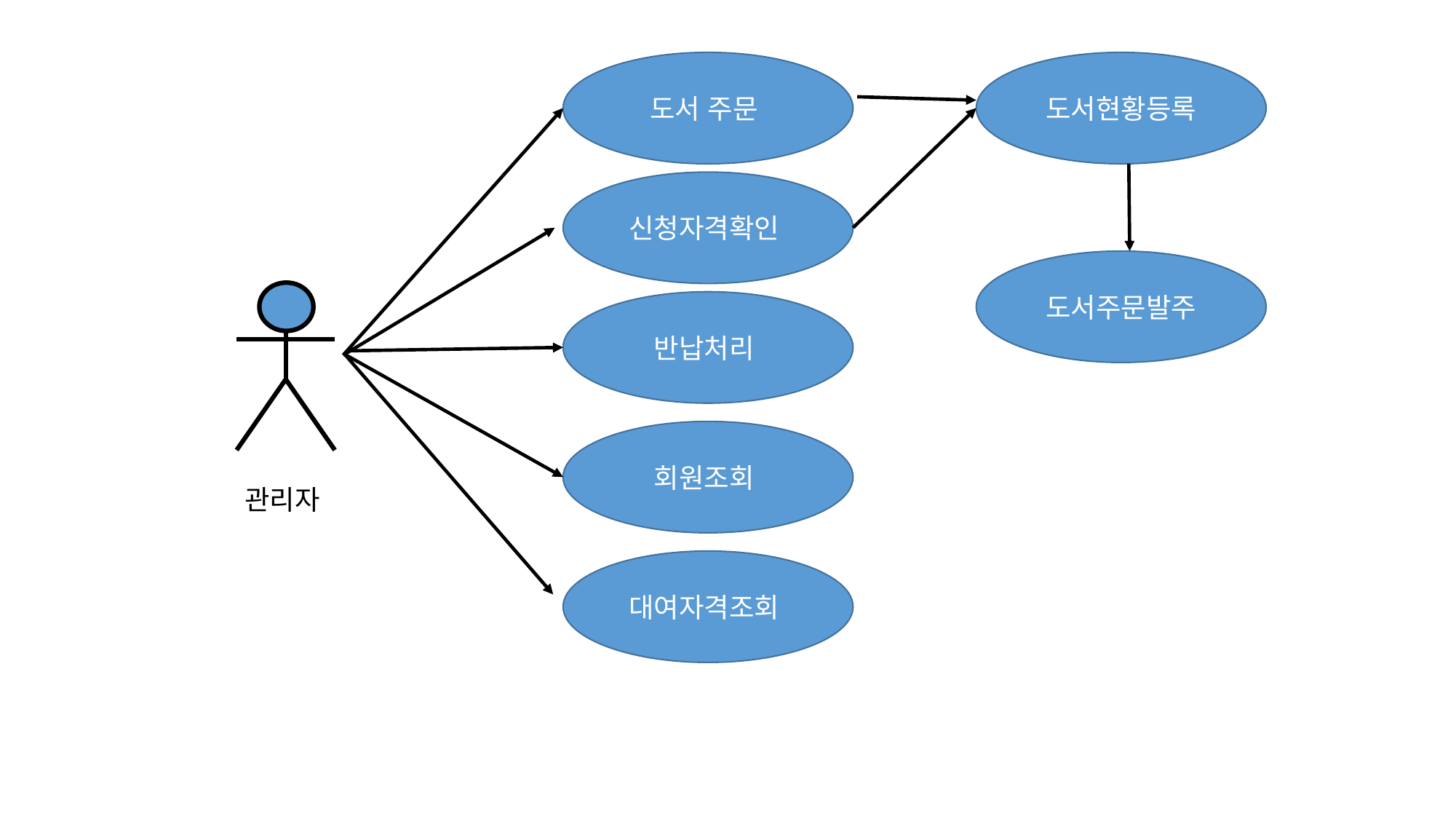

도서 주문
도서현황등록
신청자격확인
도서주문발주

반납처리
회원조회
관리자
대여자격조회